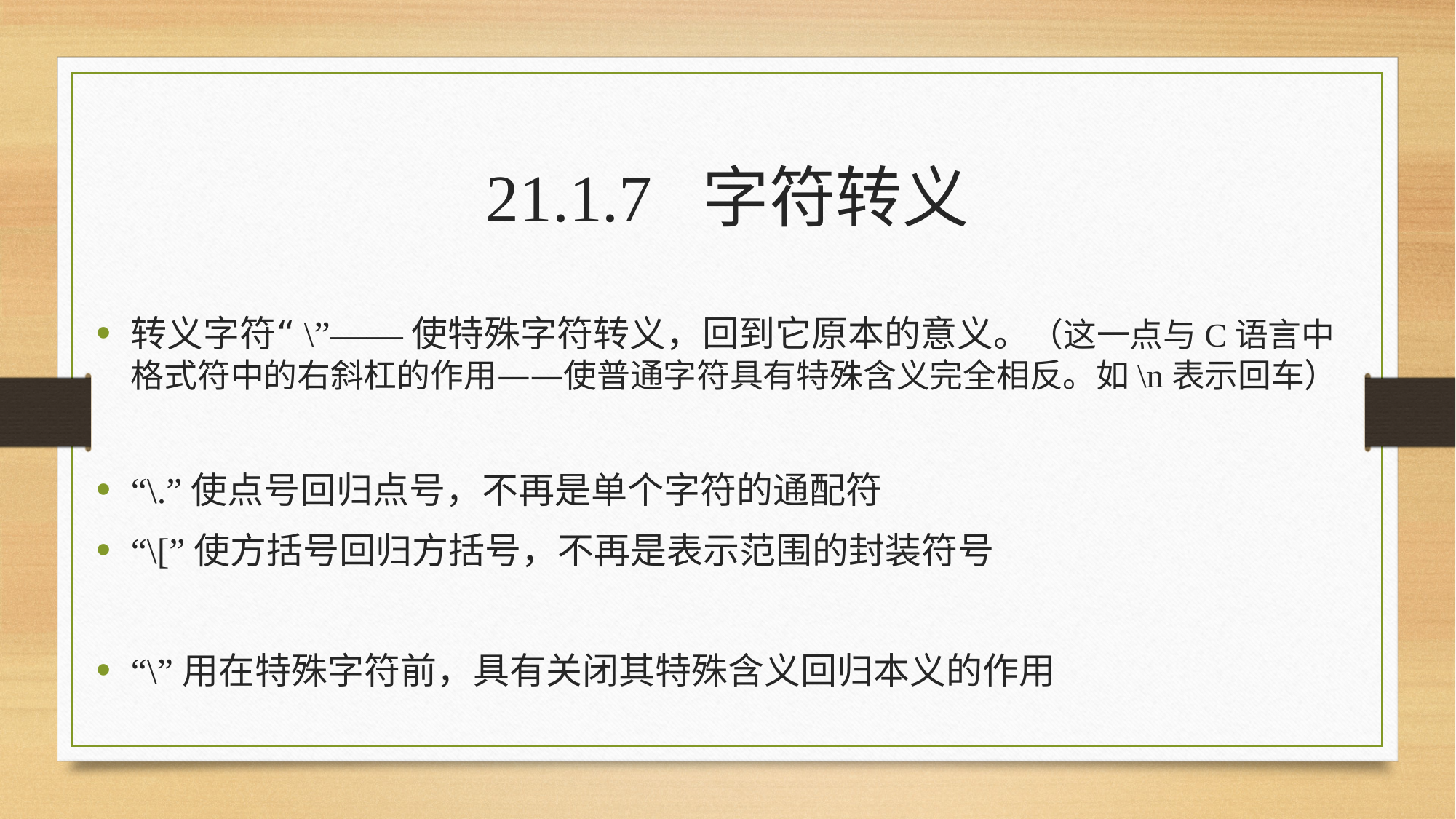

21.1.7  字符转义
转义字符“\”——使特殊字符转义，回到它原本的意义。（这一点与C语言中格式符中的右斜杠的作用——使普通字符具有特殊含义完全相反。如\n表示回车）

“\.”使点号回归点号，不再是单个字符的通配符
“\[”使方括号回归方括号，不再是表示范围的封装符号

“\”用在特殊字符前，具有关闭其特殊含义回归本义的作用